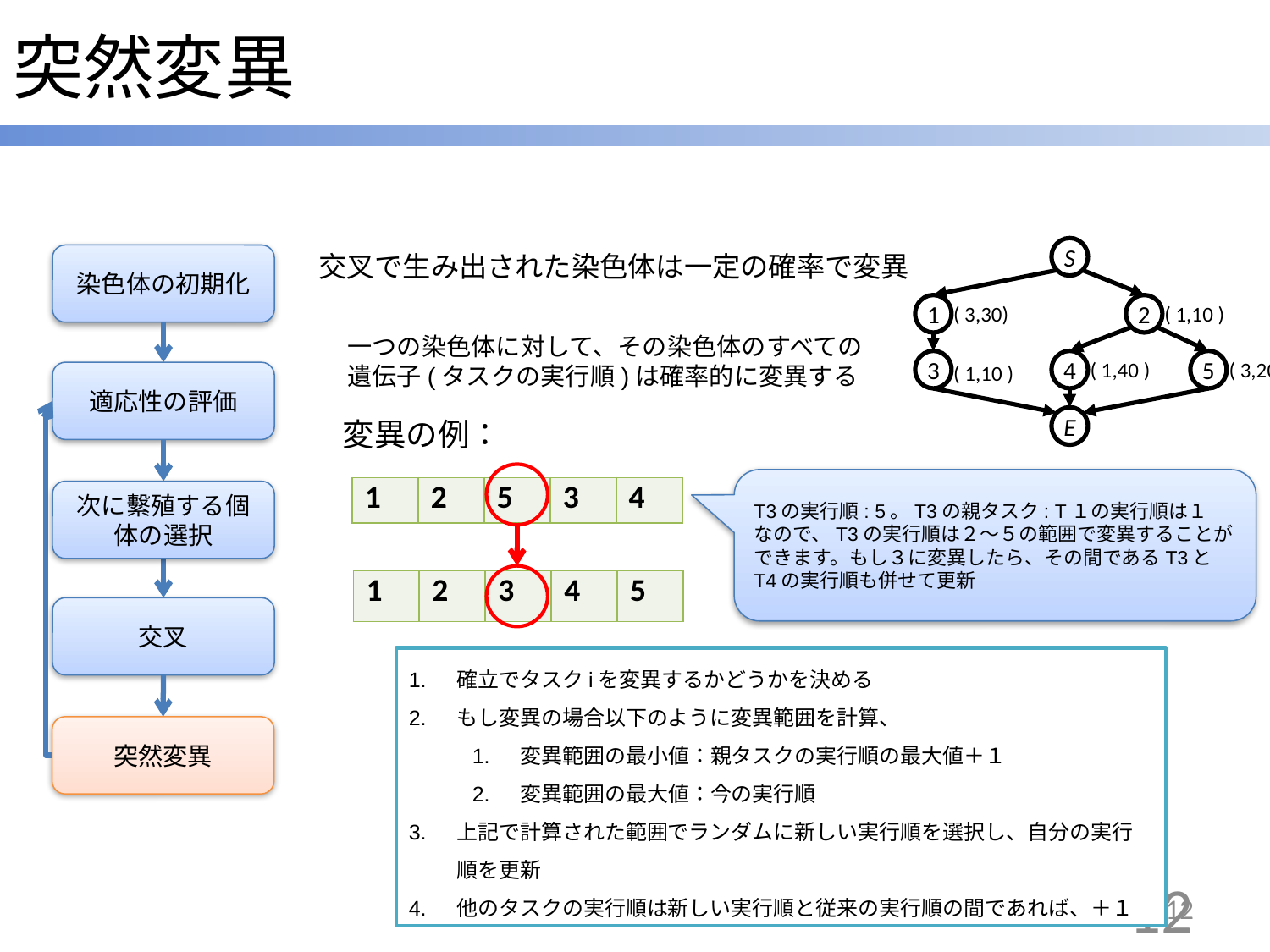

# 突然変異
S
1
2
( 3,30)
( 1,10 )
3
4
5
( 1,40 )
( 3,20)
( 1,10 )
E
交叉で生み出された染色体は一定の確率で変異
染色体の初期化
適応性の評価
次に繫殖する個体の選択
交叉
突然変異
一つの染色体に対して、その染色体のすべての遺伝子(タスクの実行順)は確率的に変異する
変異の例：

T3の実行順: 5。T3の親タスク: T１の実行順は１
なので、T3の実行順は２～５の範囲で変異することができます。もし３に変異したら、その間であるT3とT4の実行順も併せて更新
| 1 | 2 | 5 | 3 | 4 |
| --- | --- | --- | --- | --- |

| 1 | 2 | 3 | 4 | 5 |
| --- | --- | --- | --- | --- |
確立でタスクiを変異するかどうかを決める
もし変異の場合以下のように変異範囲を計算、
変異範囲の最小値：親タスクの実行順の最大値＋１
変異範囲の最大値：今の実行順
上記で計算された範囲でランダムに新しい実行順を選択し、自分の実行順を更新
他のタスクの実行順は新しい実行順と従来の実行順の間であれば、＋１
12
12